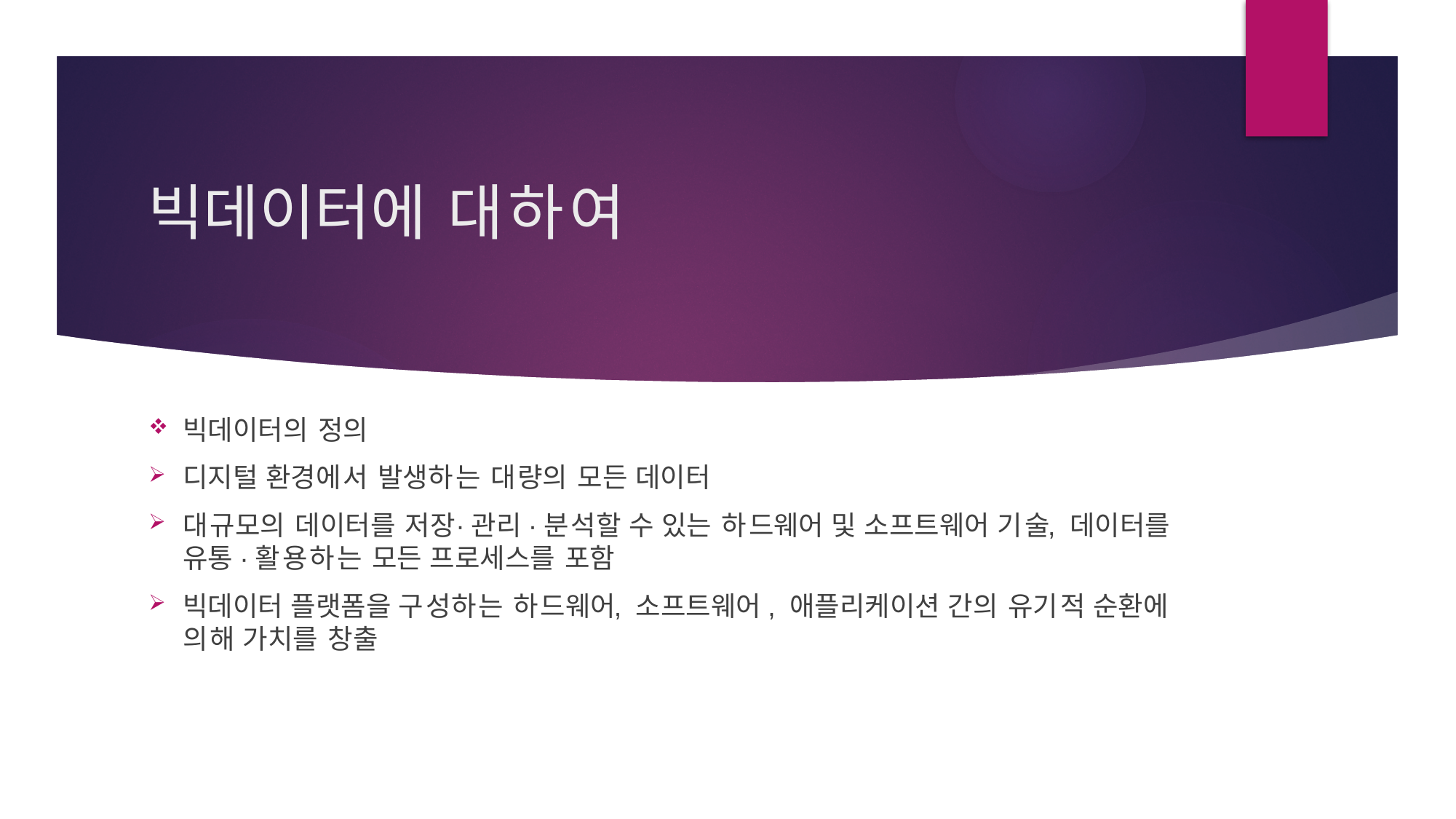

# 빅데이터에 대하여
빅데이터의 정의
디지털 환경에서 발생하는 대량의 모든 데이터
대규모의 데이터를 저장·관리·분석할 수 있는 하드웨어 및 소프트웨어 기술, 데이터를 유통·활용하는 모든 프로세스를 포함
빅데이터 플랫폼을 구성하는 하드웨어, 소프트웨어, 애플리케이션 간의 유기적 순환에 의해 가치를 창출